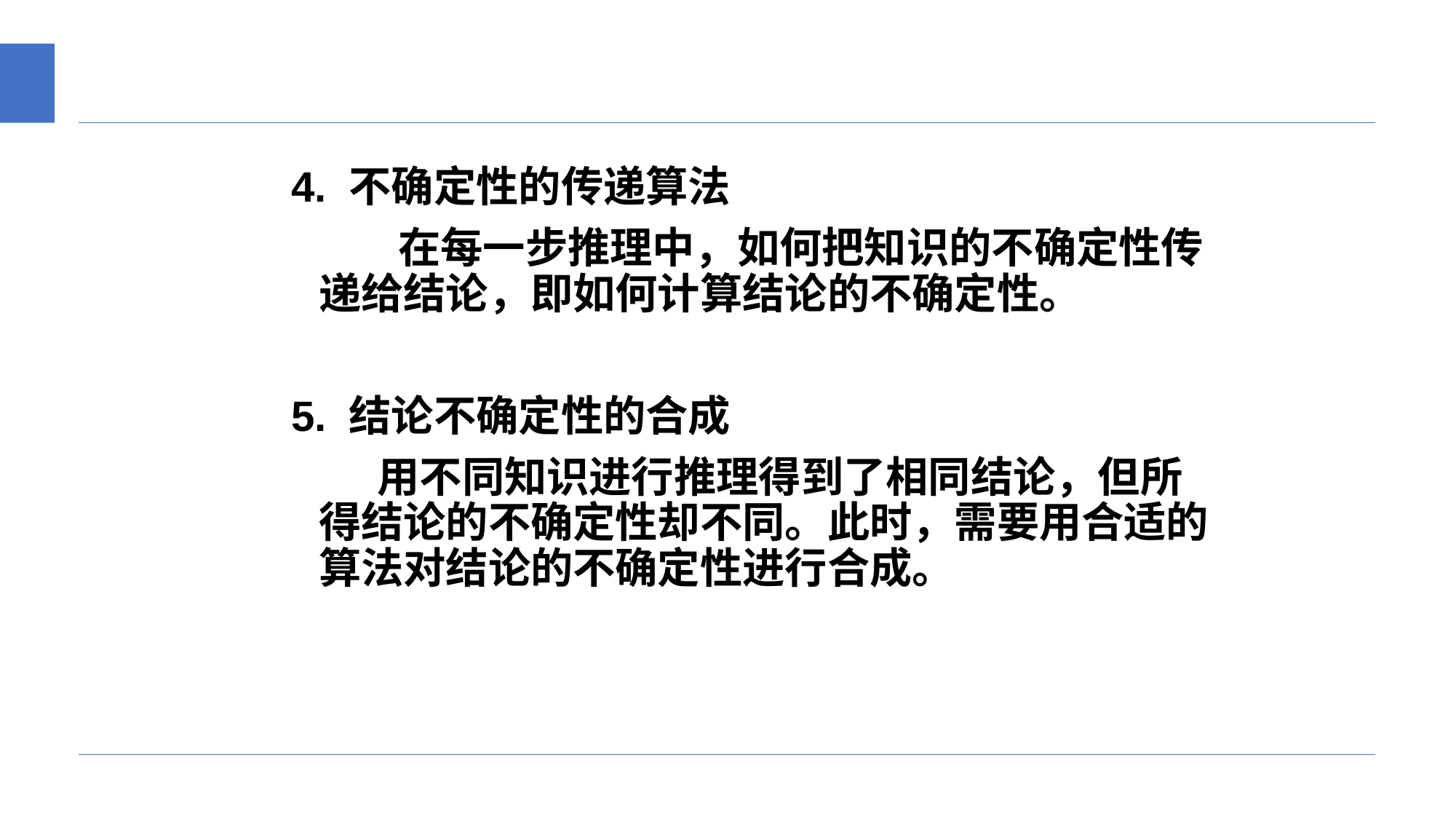

4. 不确定性的传递算法
          在每一步推理中，如何把知识的不确定性传递给结论，即如何计算结论的不确定性。

5. 结论不确定性的合成
	     用不同知识进行推理得到了相同结论，但所得结论的不确定性却不同。此时，需要用合适的算法对结论的不确定性进行合成。